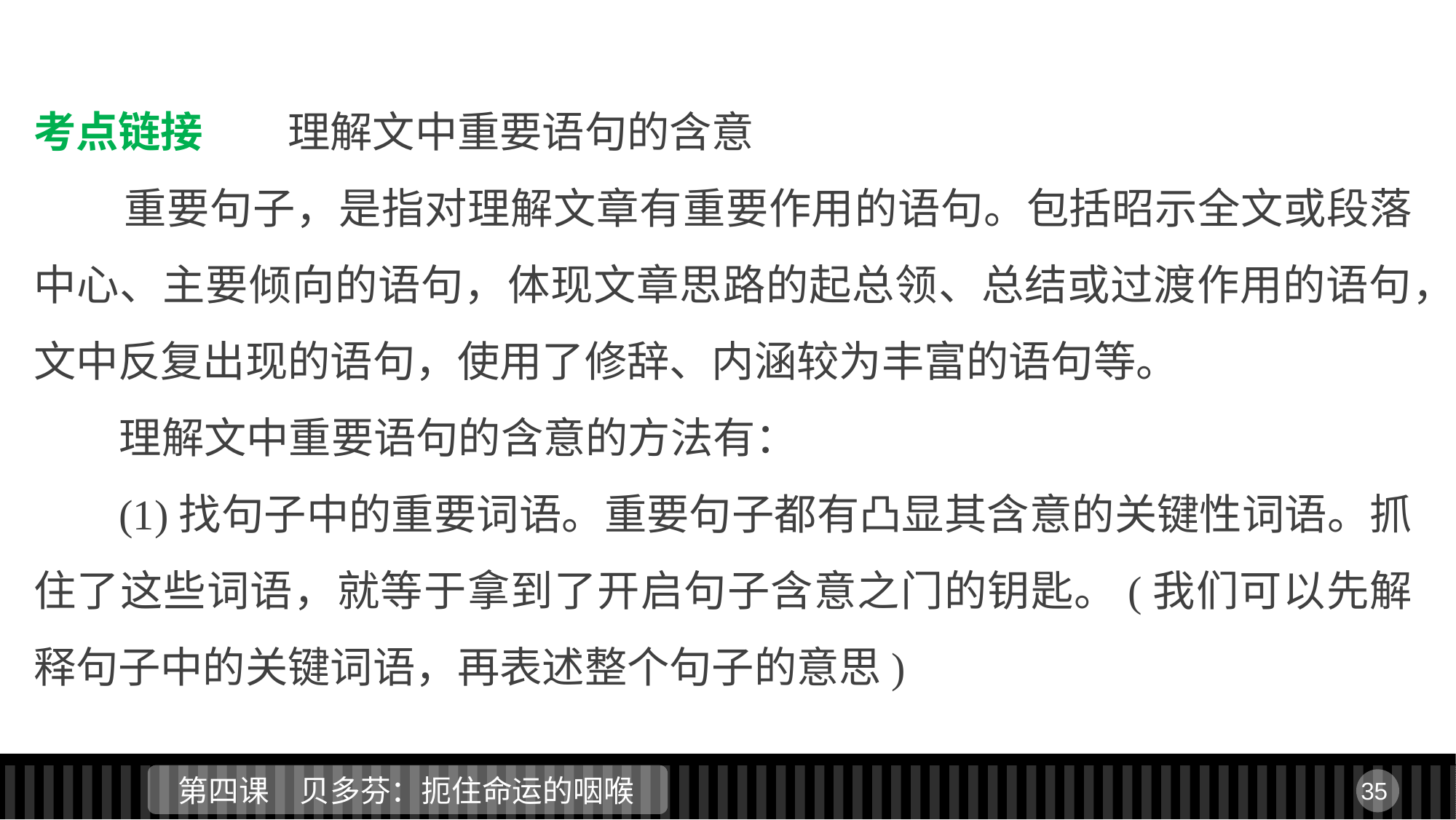

考点链接　　理解文中重要语句的含意
        重要句子，是指对理解文章有重要作用的语句。包括昭示全文或段落中心、主要倾向的语句，体现文章思路的起总领、总结或过渡作用的语句，文中反复出现的语句，使用了修辞、内涵较为丰富的语句等。
        理解文中重要语句的含意的方法有：
        (1)找句子中的重要词语。重要句子都有凸显其含意的关键性词语。抓住了这些词语，就等于拿到了开启句子含意之门的钥匙。(我们可以先解释句子中的关键词语，再表述整个句子的意思)